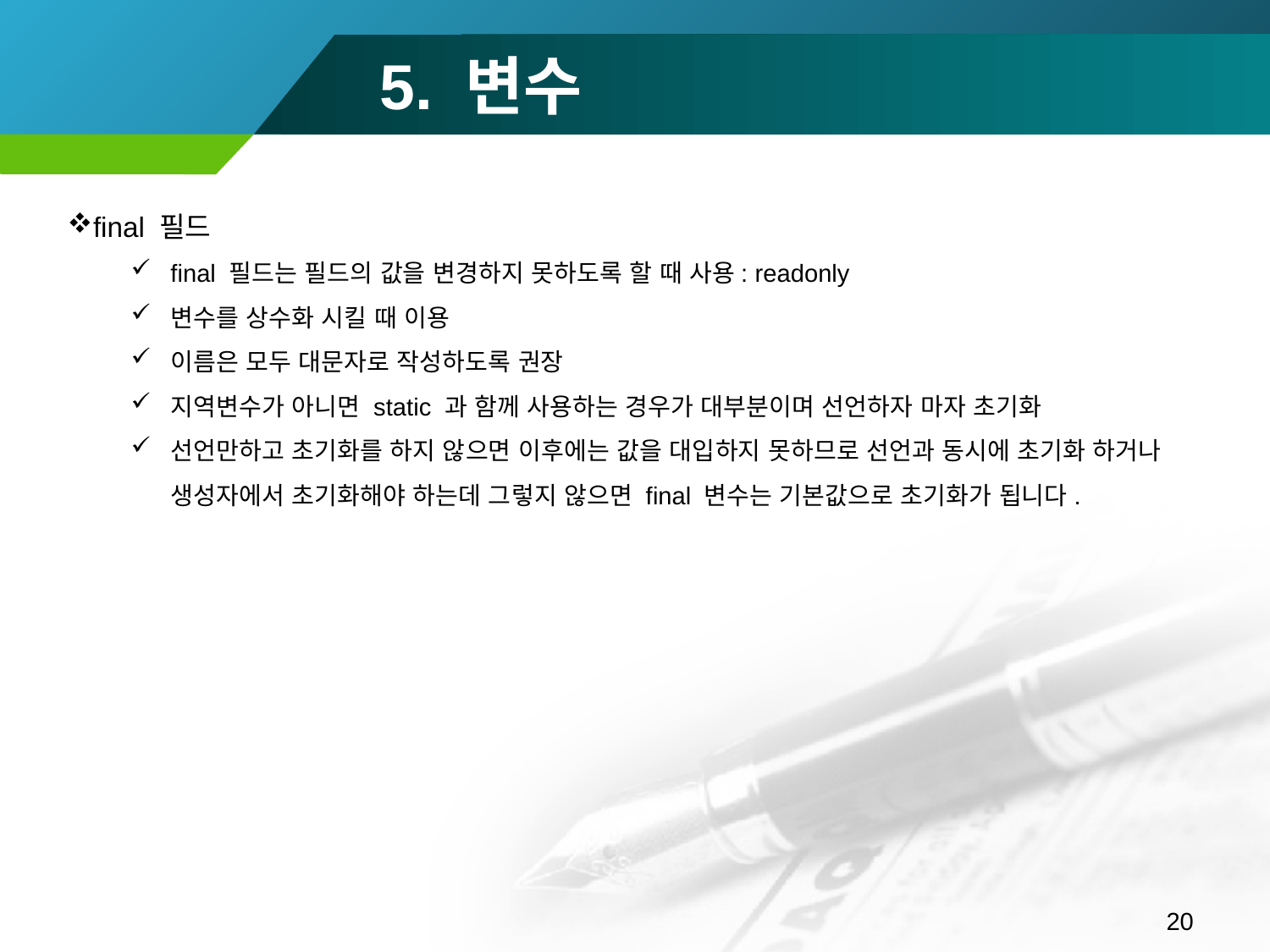

# 5. 변수
final 필드
final 필드는 필드의 값을 변경하지 못하도록 할 때 사용: readonly
변수를 상수화 시킬 때 이용
이름은 모두 대문자로 작성하도록 권장
지역변수가 아니면 static 과 함께 사용하는 경우가 대부분이며 선언하자 마자 초기화
선언만하고 초기화를 하지 않으면 이후에는 값을 대입하지 못하므로 선언과 동시에 초기화 하거나 생성자에서 초기화해야 하는데 그렇지 않으면 final 변수는 기본값으로 초기화가 됩니다.
20